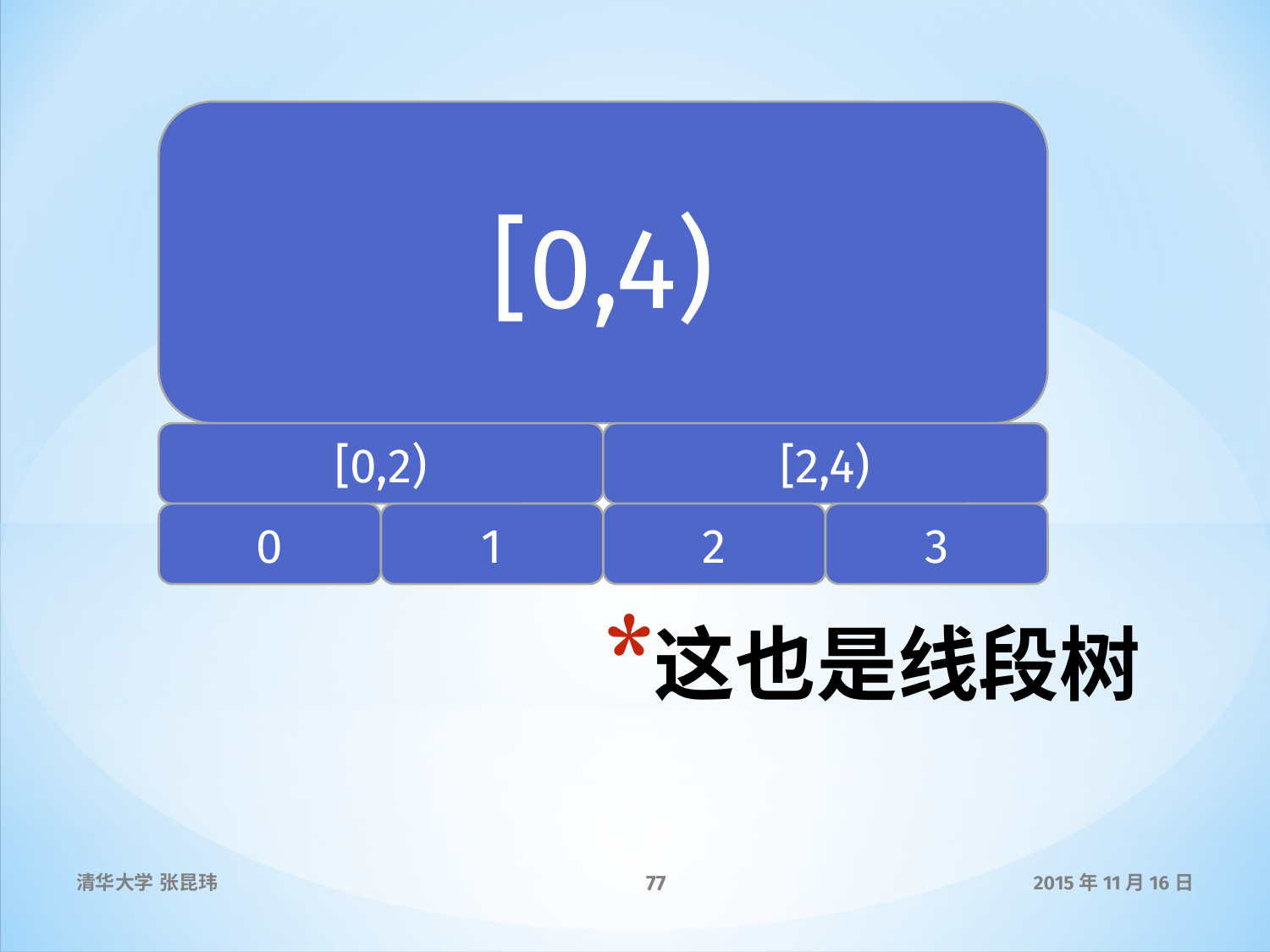

[0,4)
[0,2)
0
1
[2,4)
2
3
# 这也是线段树
清华大学 张昆玮
77
2015年11月16日